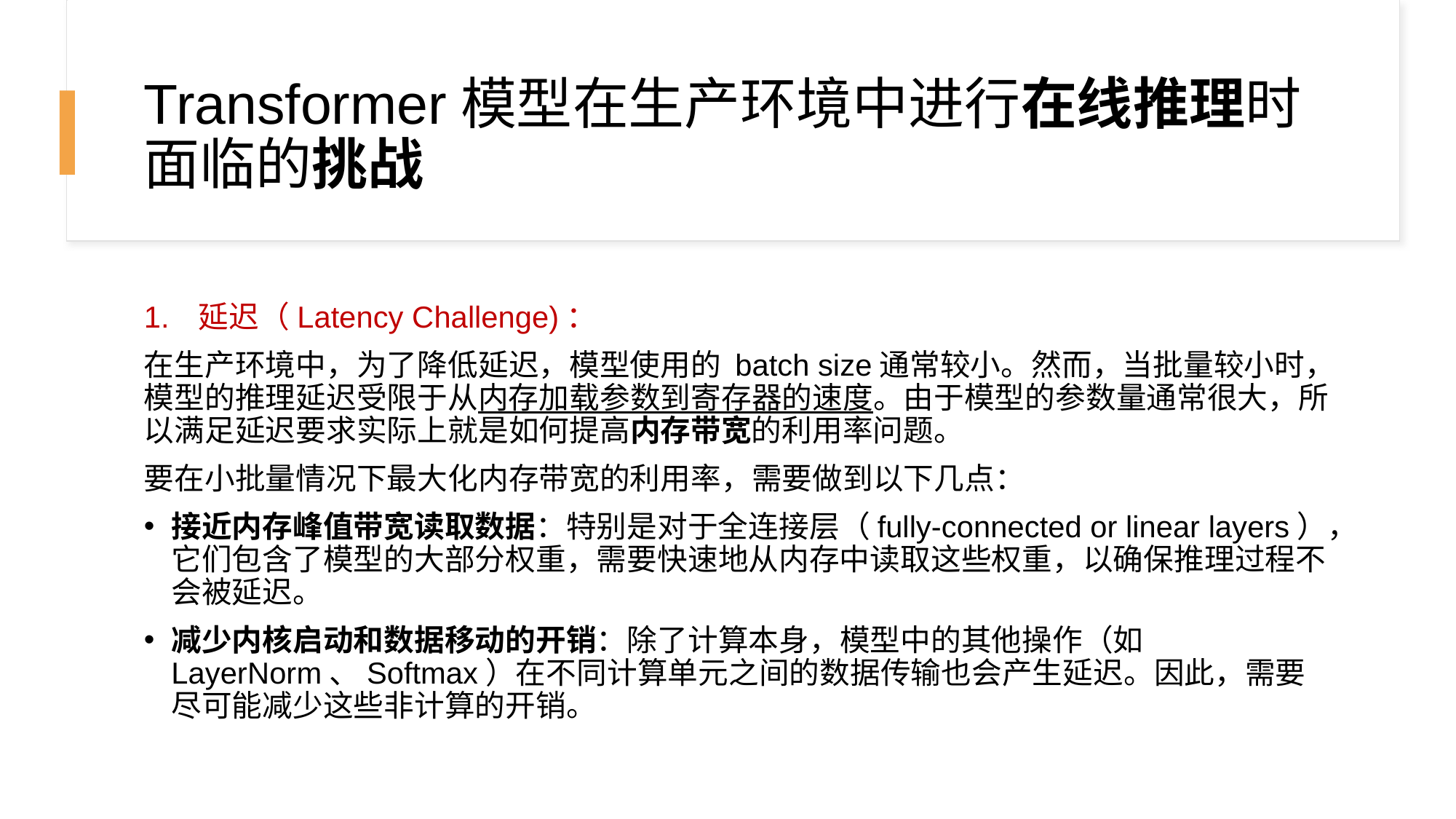

# Transformer模型在生产环境中进行在线推理时面临的挑战

延迟（Latency Challenge)：
在生产环境中，为了降低延迟，模型使用的 batch size通常较小。然而，当批量较小时，模型的推理延迟受限于从内存加载参数到寄存器的速度。由于模型的参数量通常很大，所以满足延迟要求实际上就是如何提高内存带宽的利用率问题。
要在小批量情况下最大化内存带宽的利用率，需要做到以下几点：
接近内存峰值带宽读取数据：特别是对于全连接层（fully-connected or linear layers），它们包含了模型的大部分权重，需要快速地从内存中读取这些权重，以确保推理过程不会被延迟。
减少内核启动和数据移动的开销：除了计算本身，模型中的其他操作（如LayerNorm、Softmax）在不同计算单元之间的数据传输也会产生延迟。因此，需要尽可能减少这些非计算的开销。